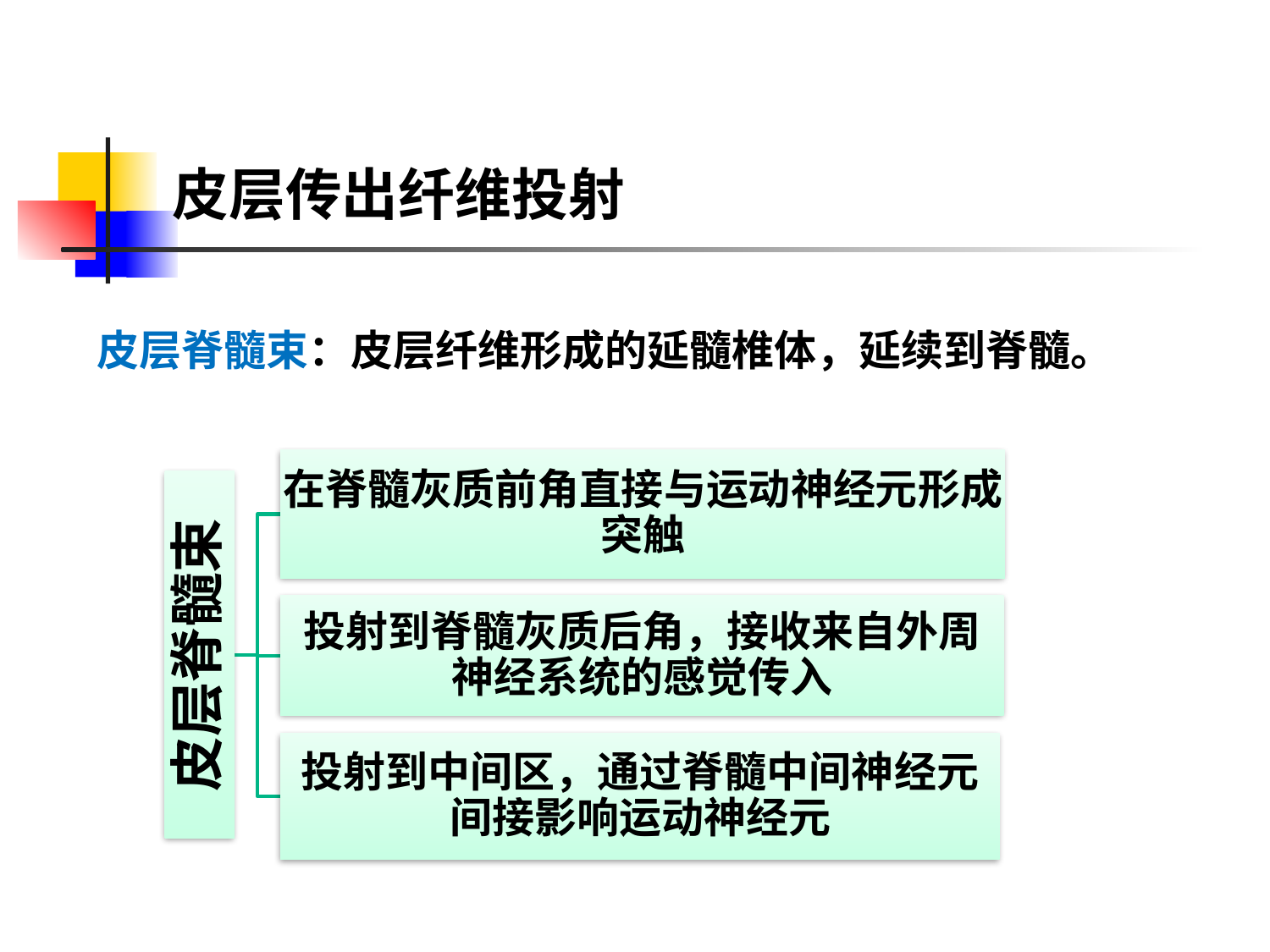

# 皮层传出纤维投射
皮层脊髓束：皮层纤维形成的延髓椎体，延续到脊髓。

皮层脊髓束
在脊髓灰质前角直接与运动神经元形成突触
投射到脊髓灰质后角，接收来自外周神经系统的感觉传入
投射到中间区，通过脊髓中间神经元间接影响运动神经元